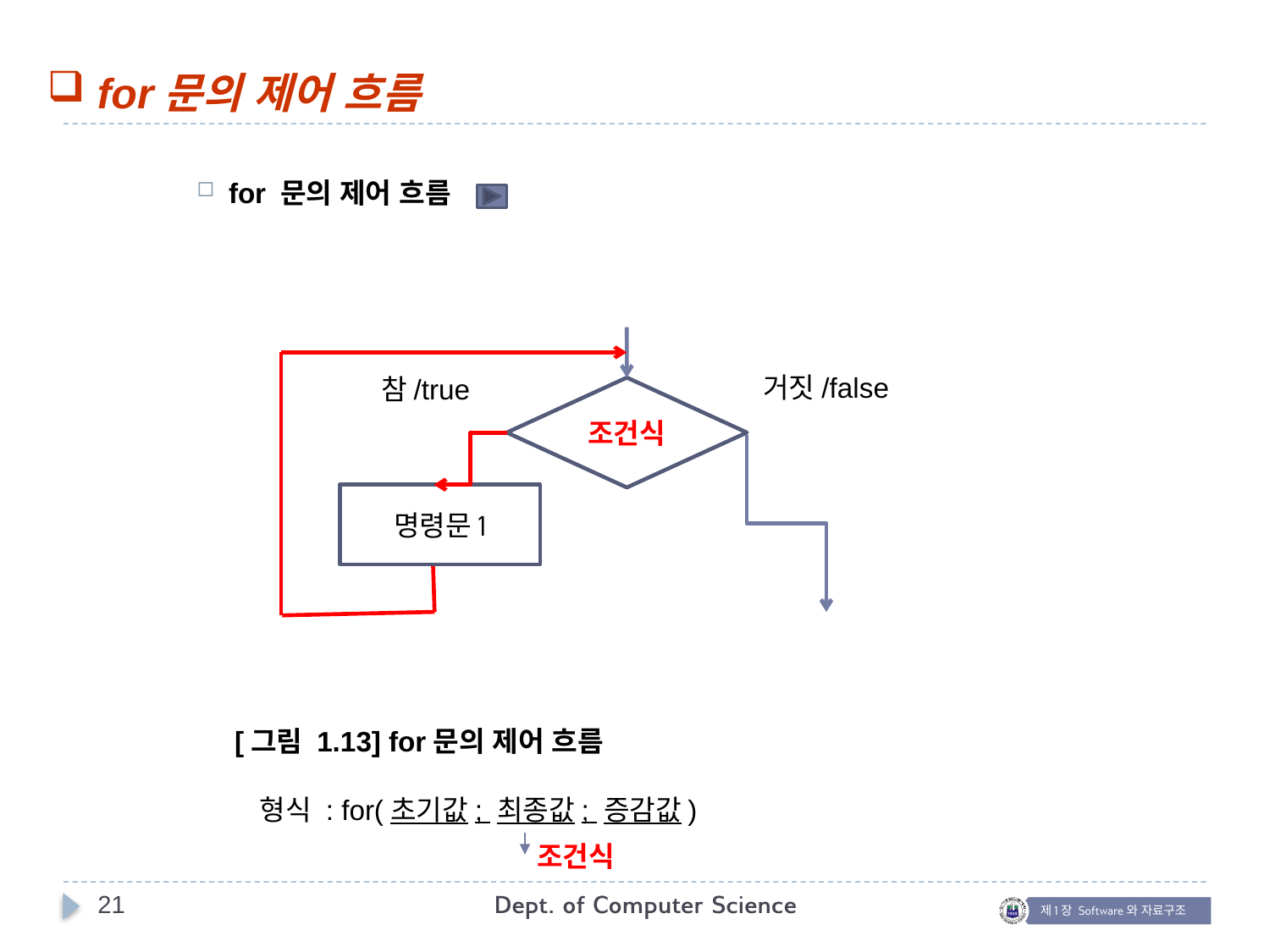

for문의 제어 흐름
for 문의 제어 흐름

거짓/false
참/true
조건식

명령문1
[그림 1.13] for문의 제어 흐름
형식 : for(초기값; 최종값; 증감값)
조건식
21
Dept. of Computer Science